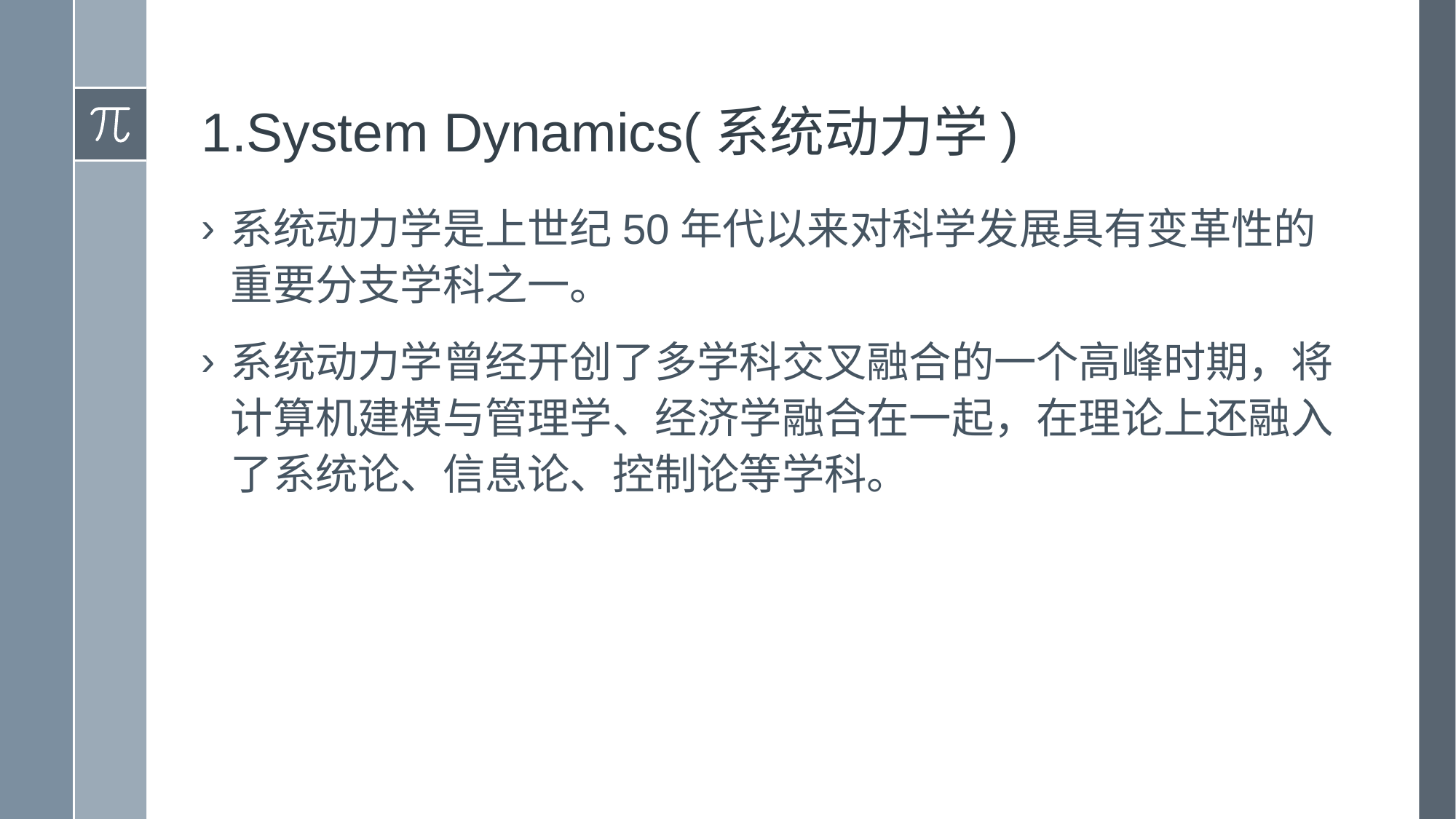

# 1.System Dynamics(系统动力学)
系统动力学是上世纪50年代以来对科学发展具有变革性的重要分支学科之一。
系统动力学曾经开创了多学科交叉融合的一个高峰时期，将计算机建模与管理学、经济学融合在一起，在理论上还融入了系统论、信息论、控制论等学科。